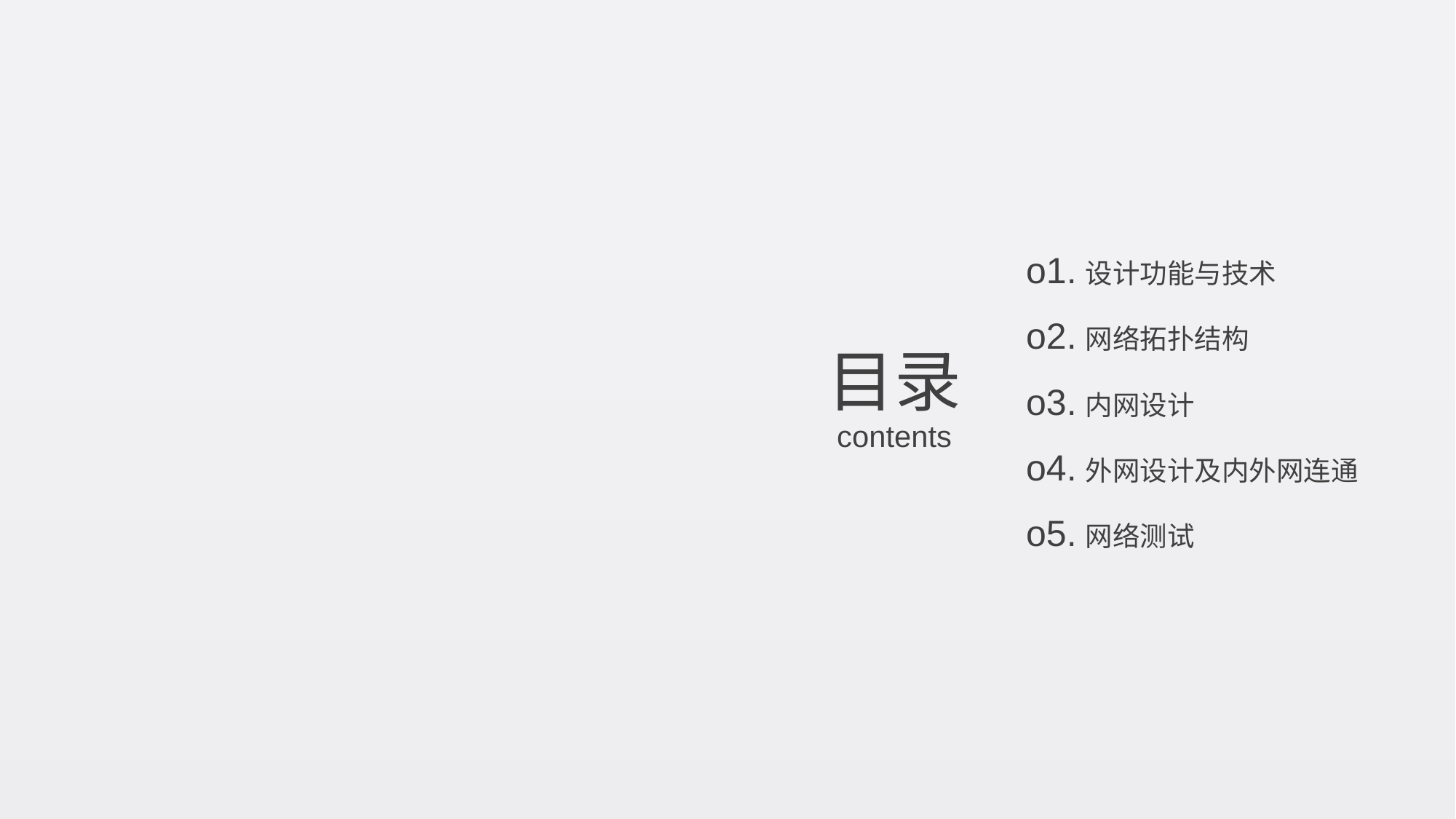

o1.设计功能与技术
o2.网络拓扑结构
o3.内网设计
o4.外网设计及内外网连通
o5.网络测试
目录
contents